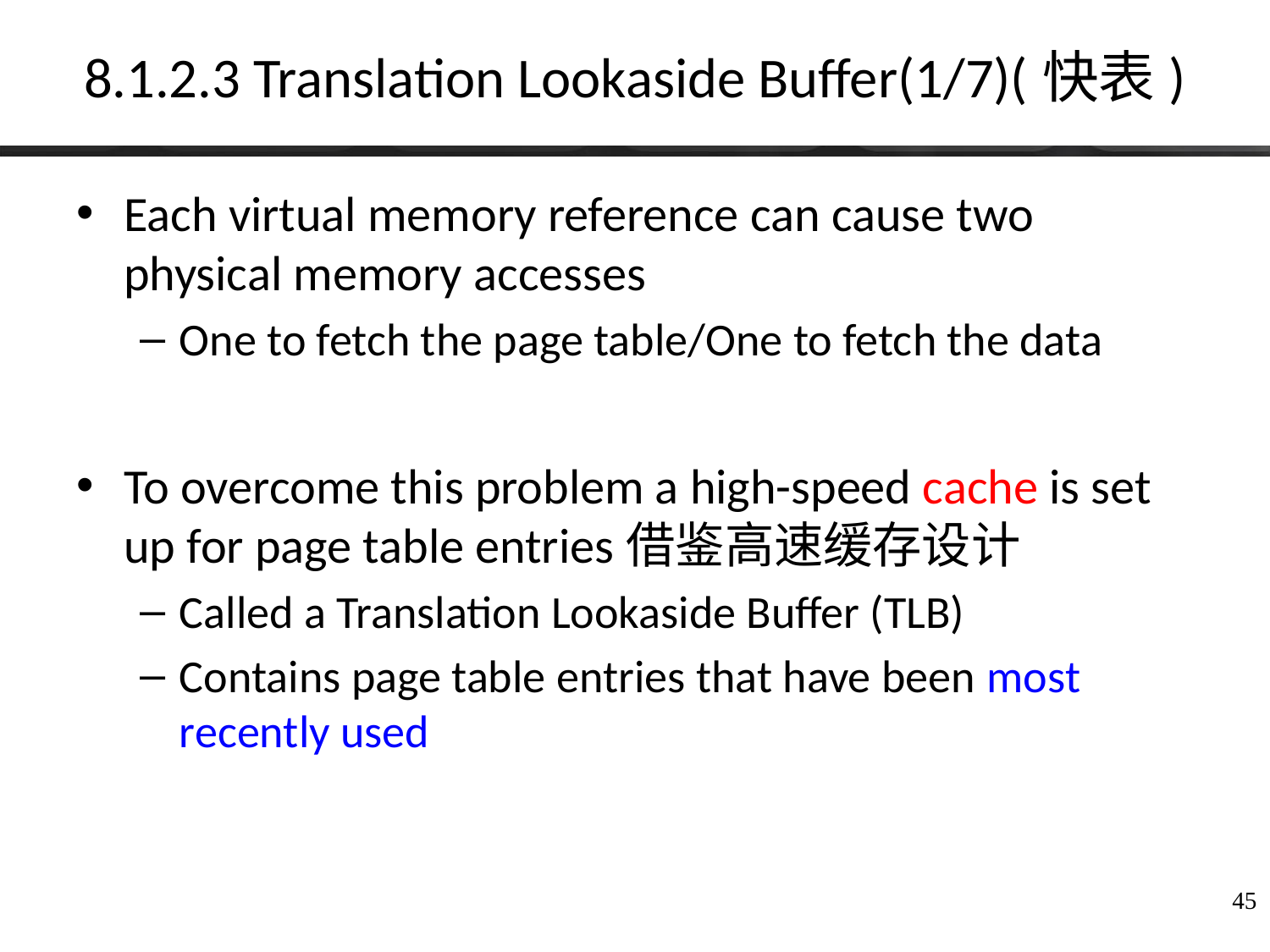

# 8.1.2.3 Translation Lookaside Buffer(1/7)(快表)
Each virtual memory reference can cause two physical memory accesses
One to fetch the page table/One to fetch the data

To overcome this problem a high-speed cache is set up for page table entries借鉴高速缓存设计
Called a Translation Lookaside Buffer (TLB)
Contains page table entries that have been most recently used

45